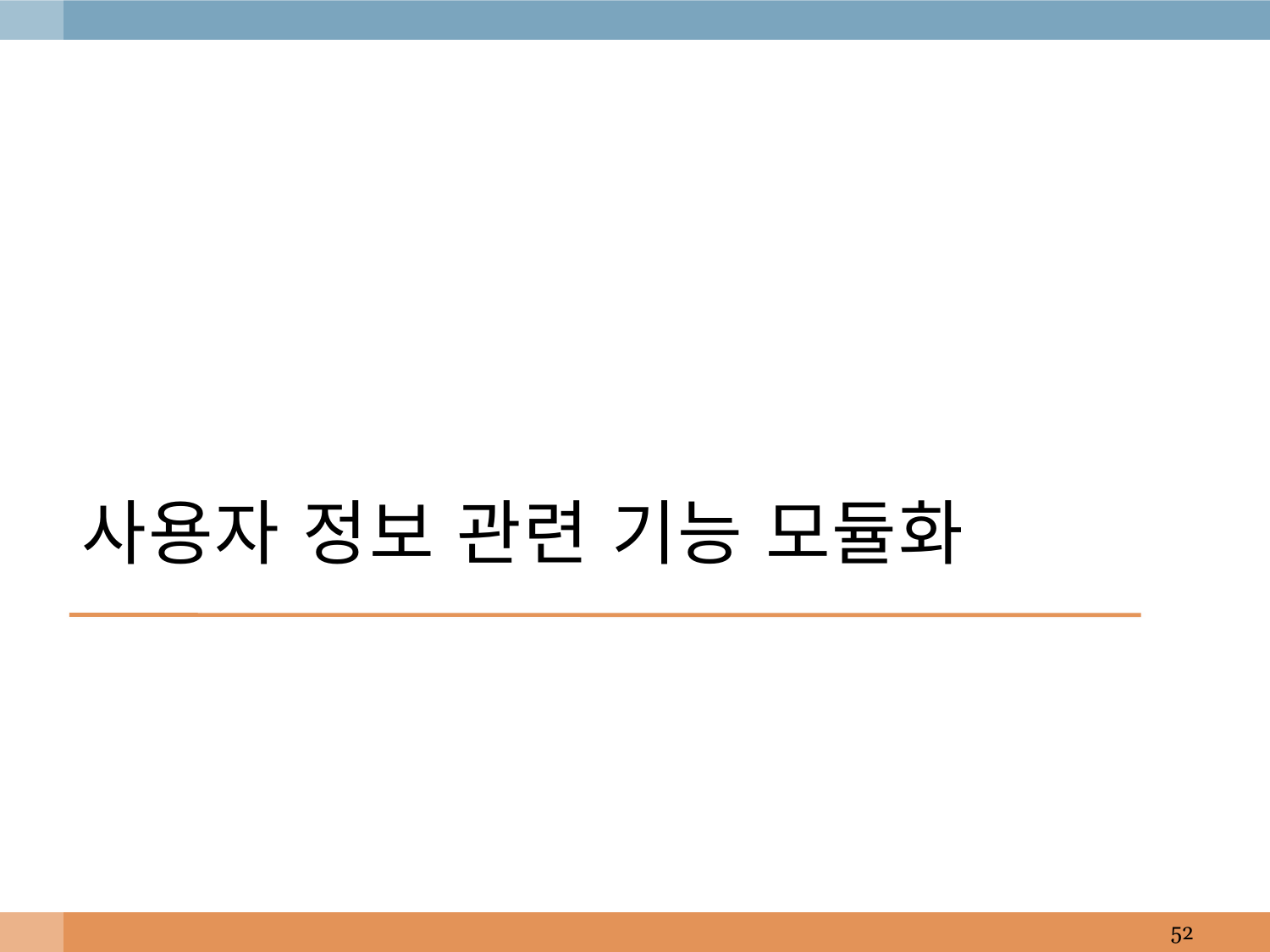

# 사용자 정보 관련 기능 모듈화

52